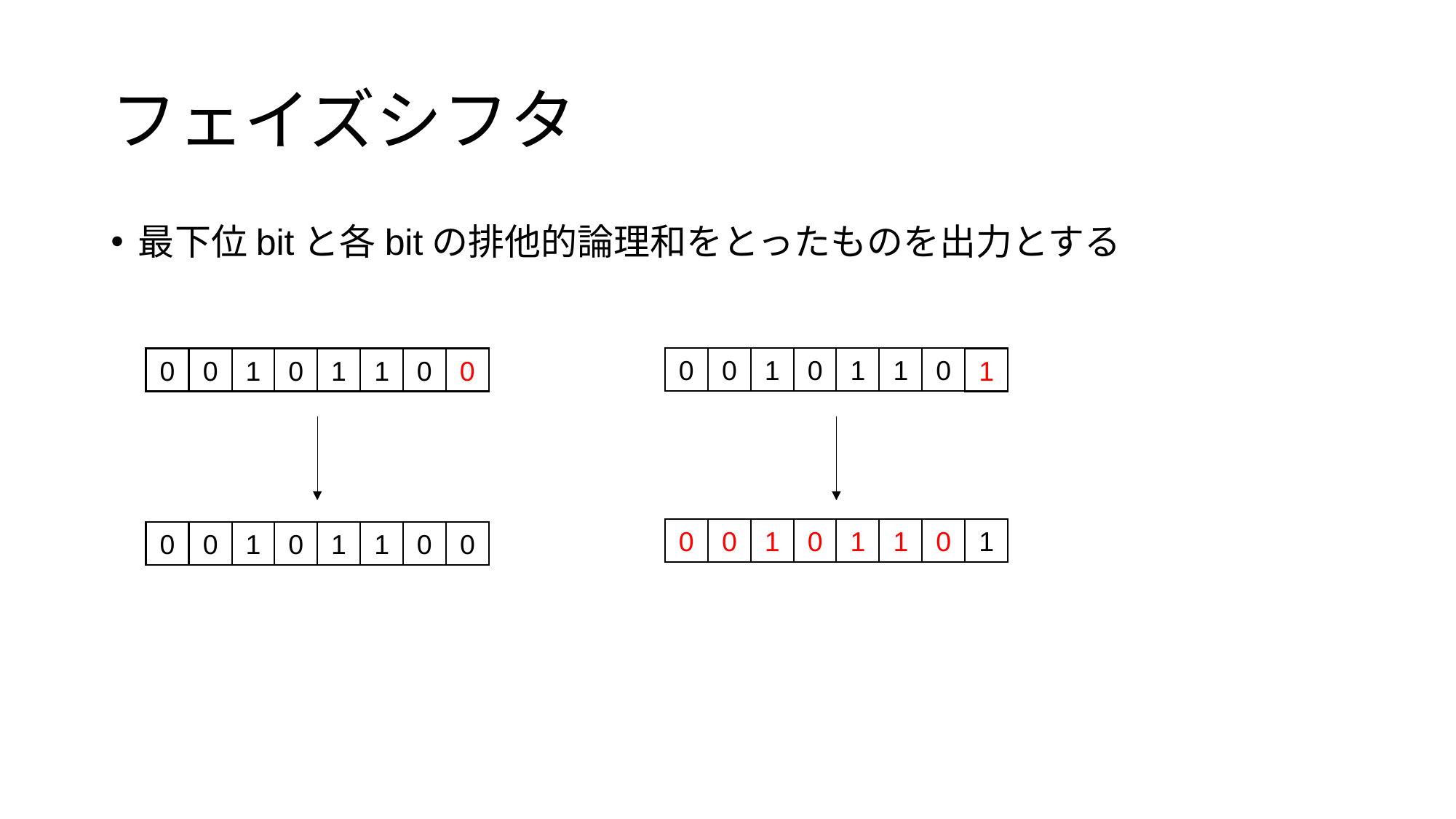

# フェイズシフタ
最下位bitと各bitの排他的論理和をとったものを出力とする
0
0
1
0
1
1
0
1
0
0
1
0
1
1
0
0
0
0
1
0
1
1
0
1
0
0
1
0
1
1
0
0